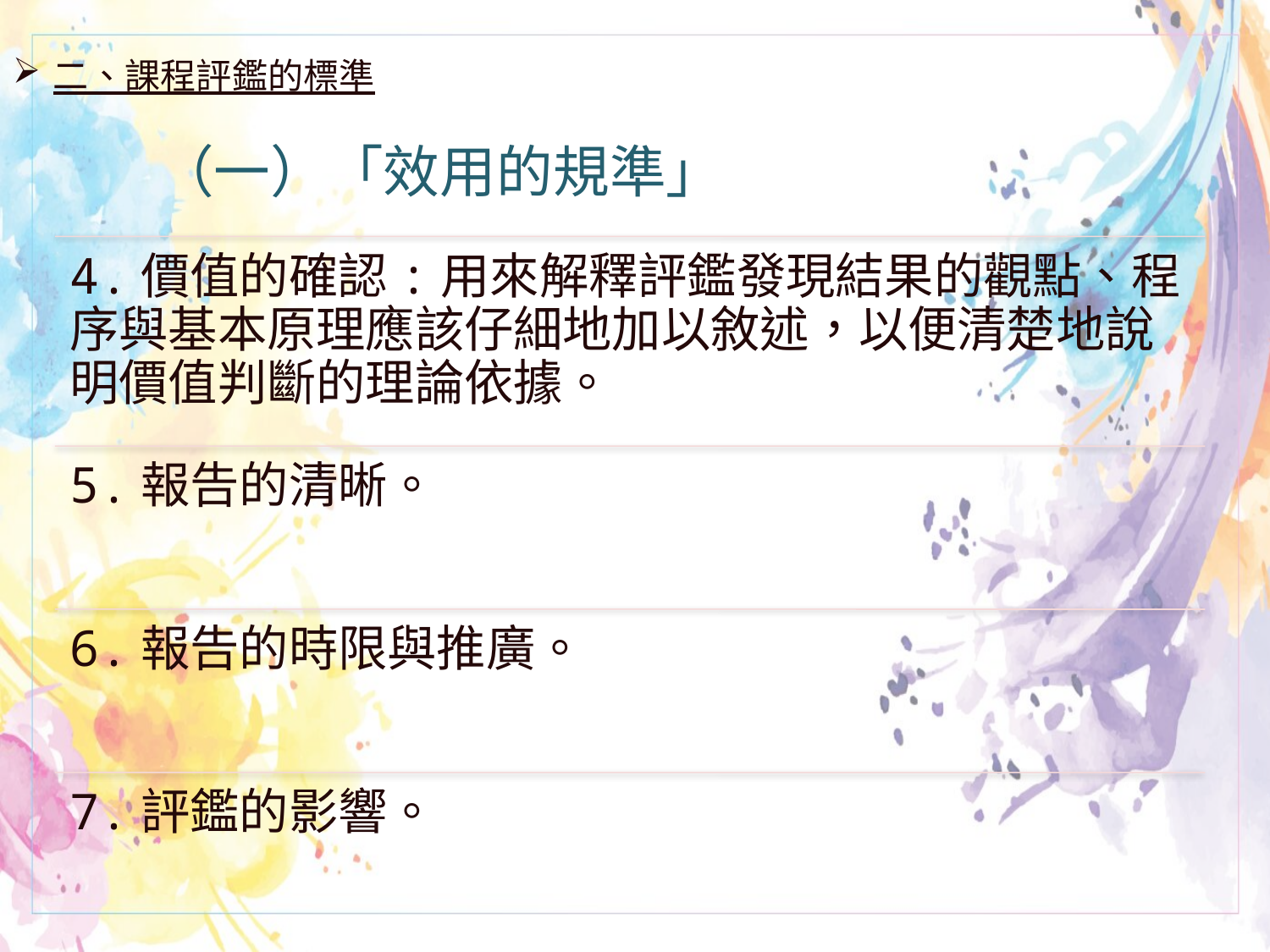

# 二、課程評鑑的標準
（一）「效用的規準」
4.價值的確認:用來解釋評鑑發現結果的觀點、程序與基本原理應該仔細地加以敘述，以便清楚地說明價值判斷的理論依據。
5.報告的清晰。
6.報告的時限與推廣。
7.評鑑的影響。